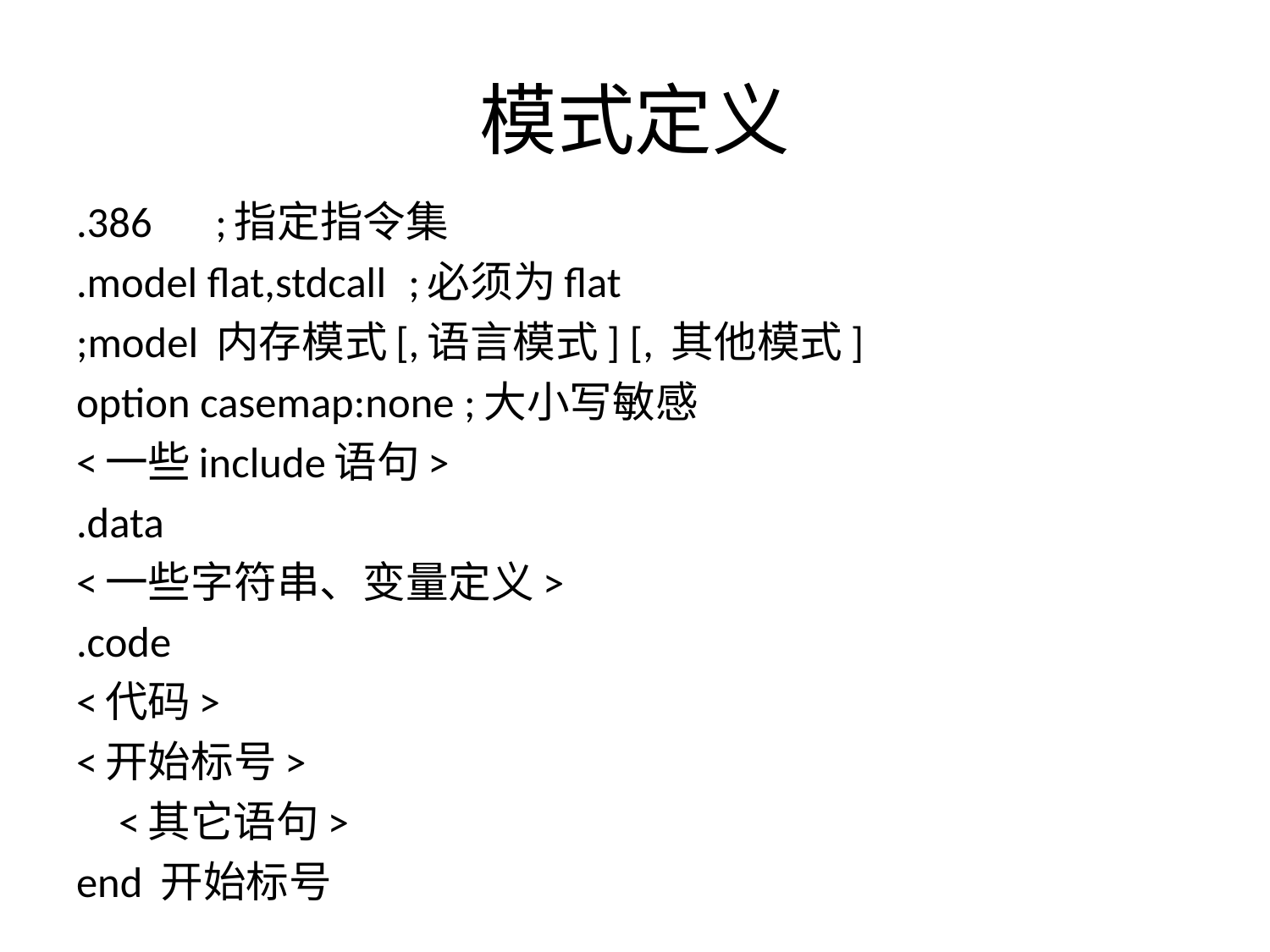

# 模式定义
.386				;指定指令集
.model flat,stdcall	;必须为flat
;model 内存模式[,语言模式] [, 其他模式]
option casemap:none ;大小写敏感
<一些include语句>
.data
<一些字符串、变量定义>
.code
<代码>
<开始标号>
	<其它语句>
end 开始标号